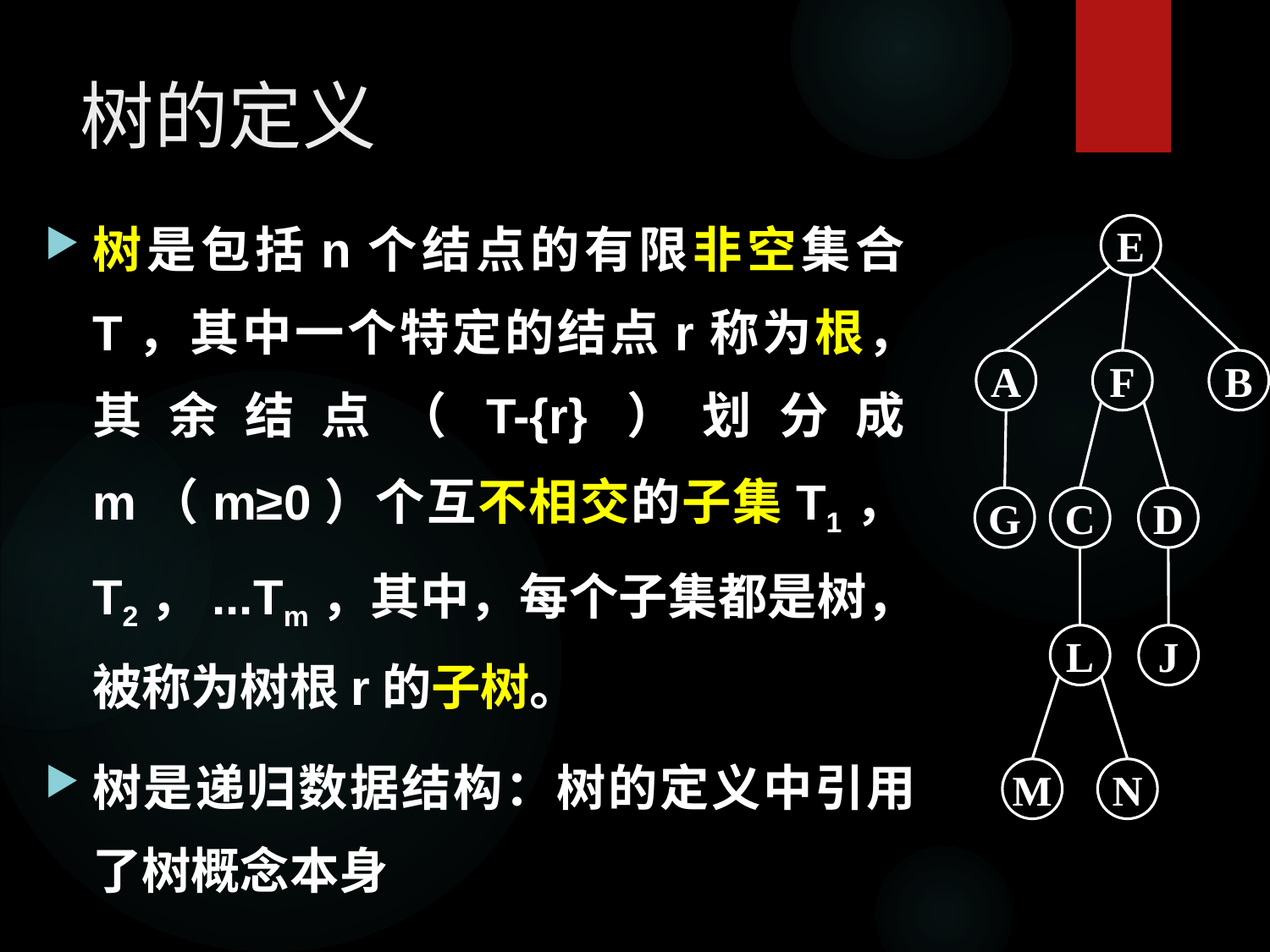

# 树的定义
树是包括n个结点的有限非空集合T，其中一个特定的结点r称为根，其余结点（T-{r}）划分成m（m≥0）个互不相交的子集T1，T2，...Tm，其中，每个子集都是树，被称为树根r的子树。
树是递归数据结构：树的定义中引用了树概念本身
E
A
F
B
G
D
C
L
J
M
N